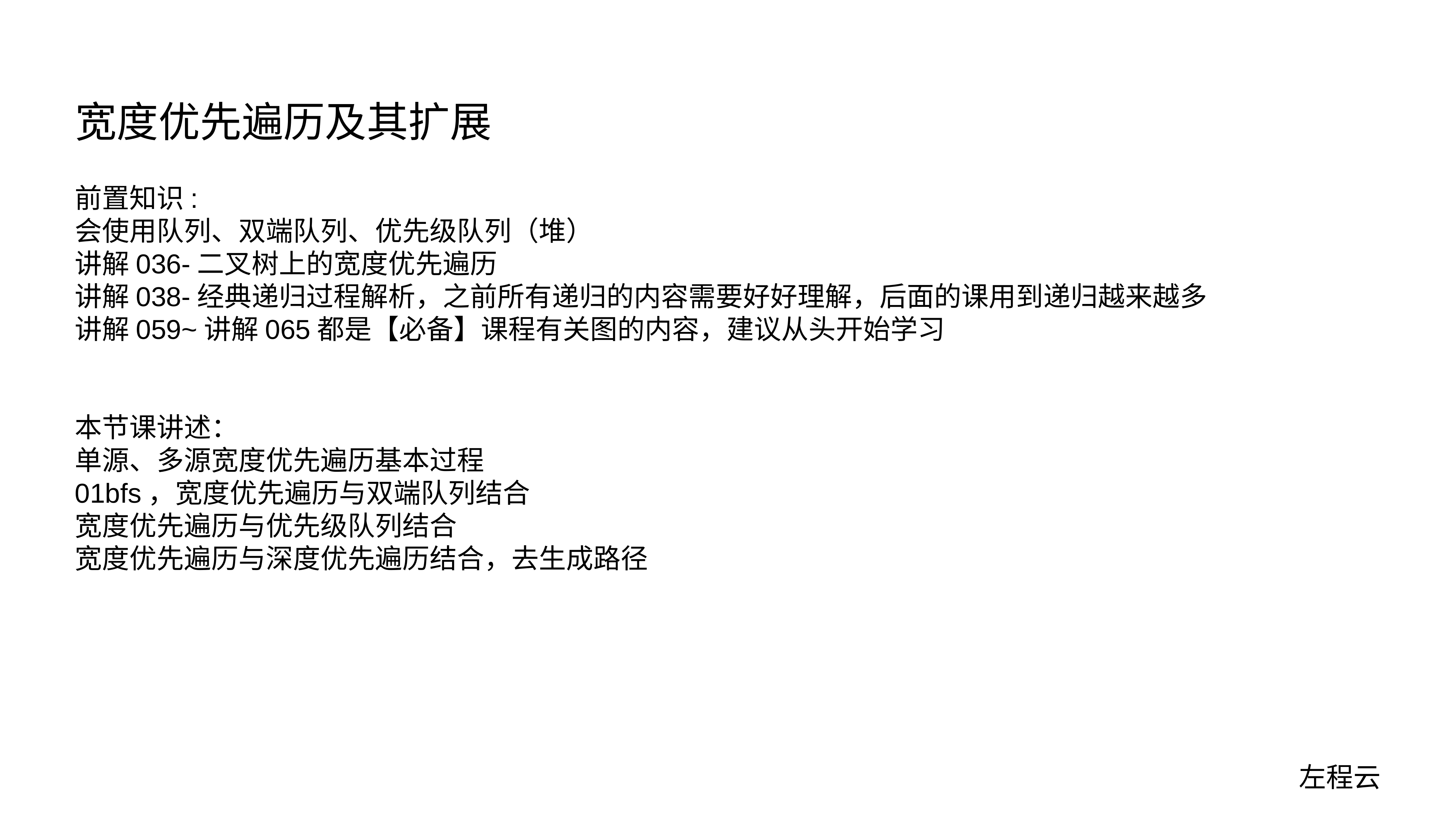

# 宽度优先遍历及其扩展
前置知识:
会使用队列、双端队列、优先级队列（堆）
讲解036-二叉树上的宽度优先遍历
讲解038-经典递归过程解析，之前所有递归的内容需要好好理解，后面的课用到递归越来越多
讲解059~讲解065都是【必备】课程有关图的内容，建议从头开始学习

本节课讲述：
单源、多源宽度优先遍历基本过程
01bfs，宽度优先遍历与双端队列结合
宽度优先遍历与优先级队列结合
宽度优先遍历与深度优先遍历结合，去生成路径
左程云